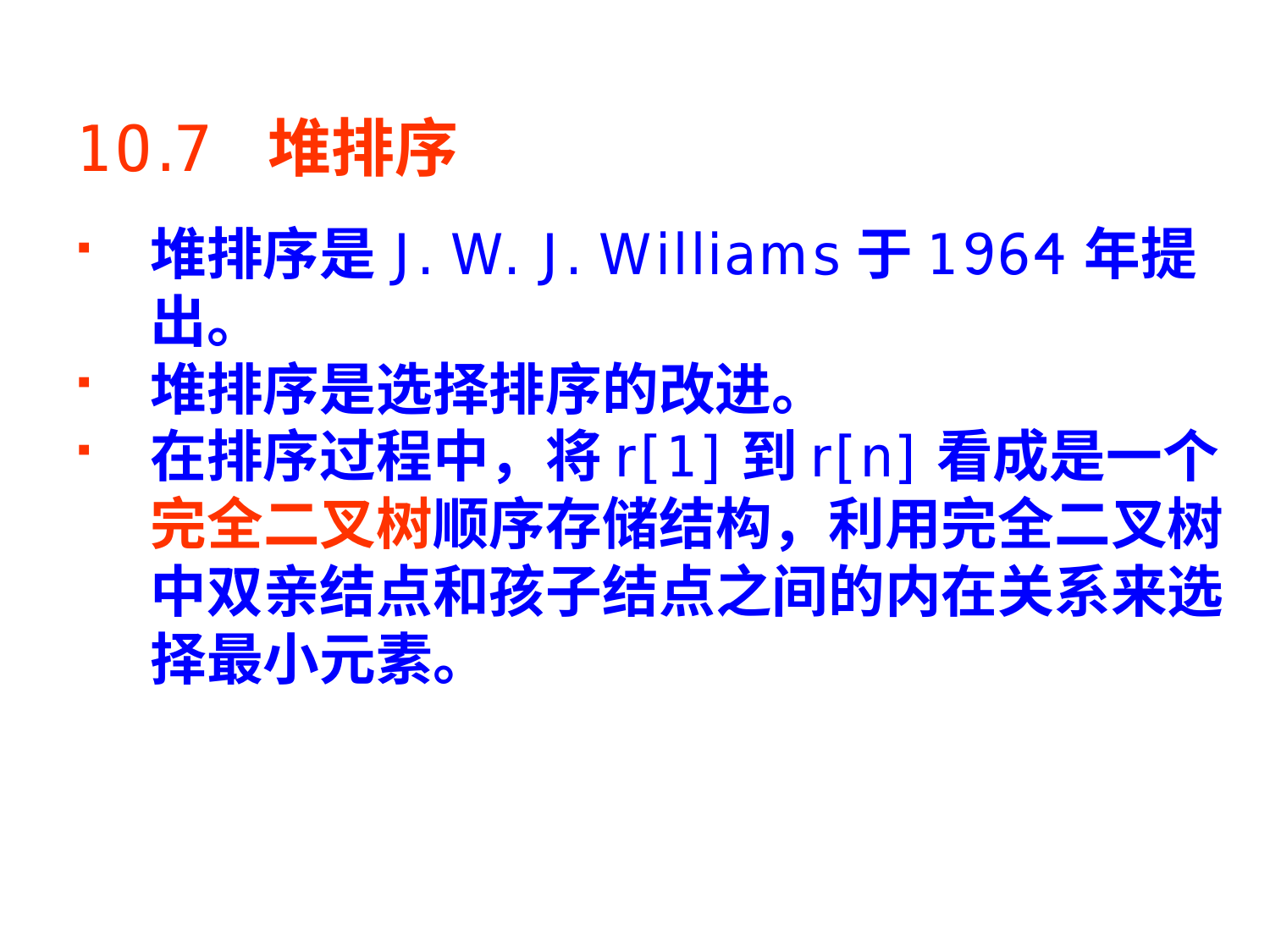

# 10.7  堆排序
堆排序是J. W. J. Williams于1964年提出。
堆排序是选择排序的改进。
在排序过程中，将r[1]到r[n]看成是一个完全二叉树顺序存储结构，利用完全二叉树中双亲结点和孩子结点之间的内在关系来选择最小元素。